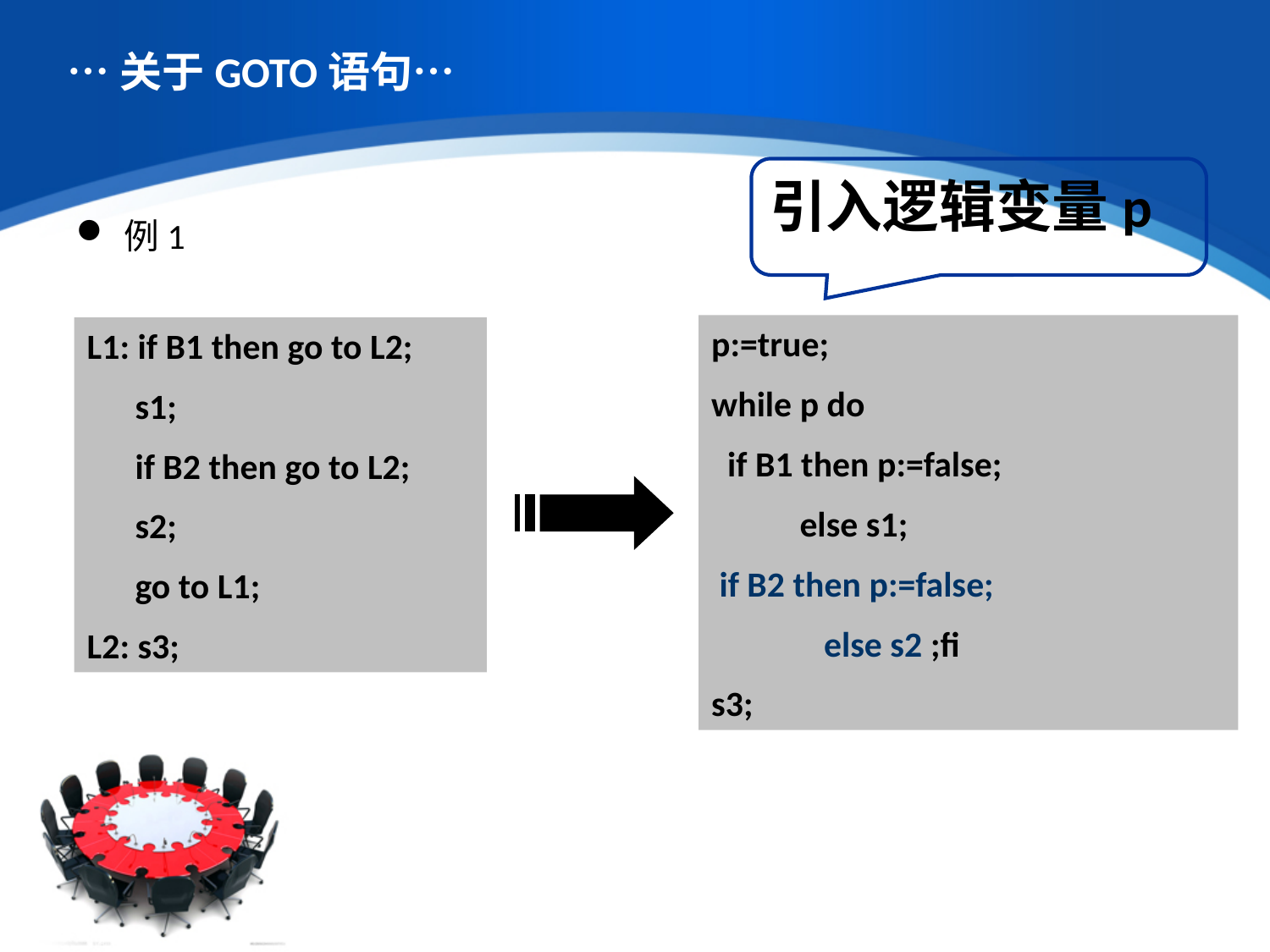

# …关于GOTO语句…
引入逻辑变量p
例1
p:=true;
while p do
  if B1 then p:=false;
           else s1;
 if B2 then p:=false;
              else s2 ;fi
s3;
L1: if B1 then go to L2;
      s1;
      if B2 then go to L2;
      s2;
      go to L1;
L2: s3;